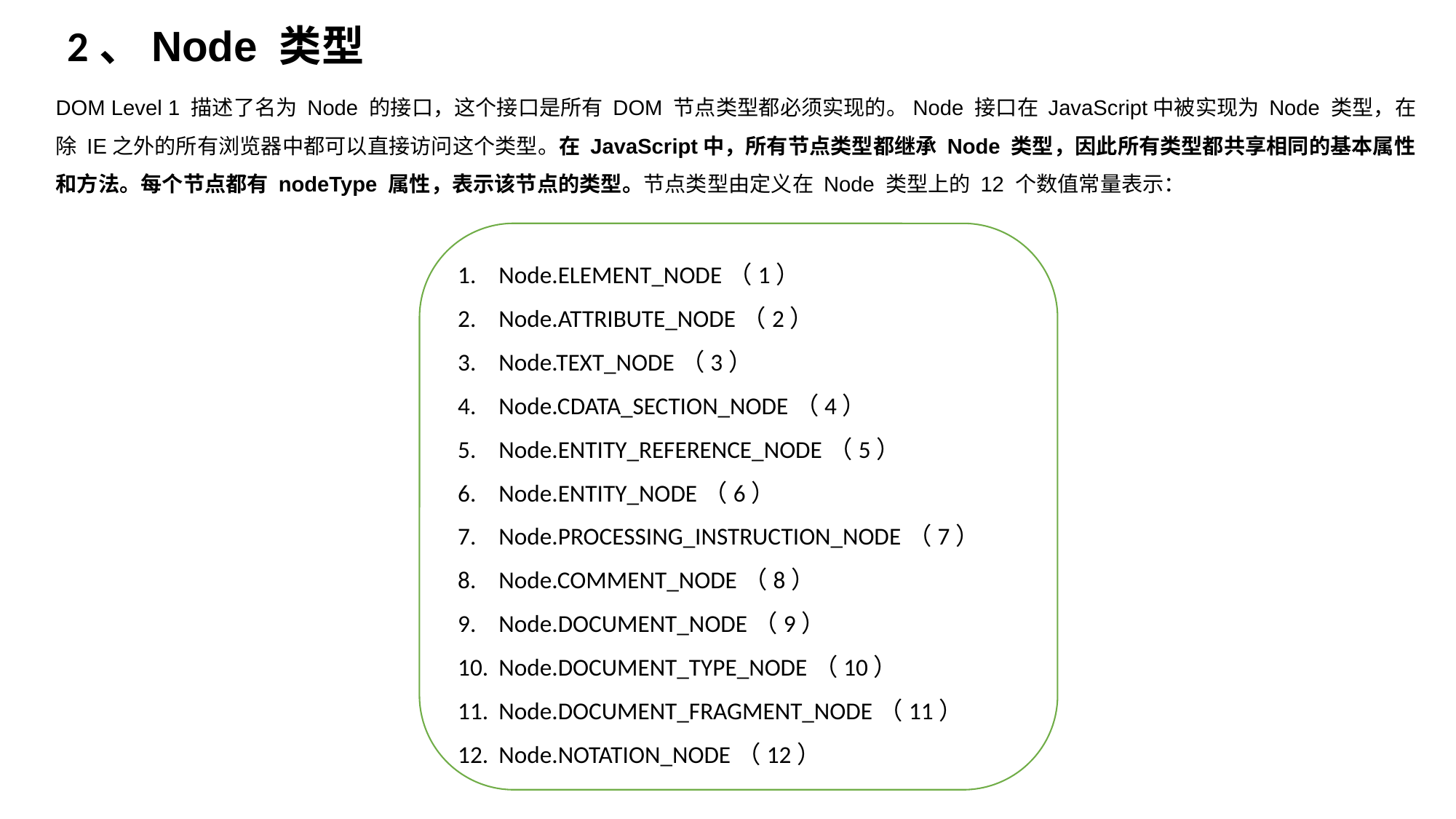

2、Node 类型
DOM Level 1 描述了名为 Node 的接口，这个接口是所有 DOM 节点类型都必须实现的。Node 接口在 JavaScript中被实现为 Node 类型，在除 IE之外的所有浏览器中都可以直接访问这个类型。在 JavaScript中，所有节点类型都继承 Node 类型，因此所有类型都共享相同的基本属性和方法。每个节点都有 nodeType 属性，表示该节点的类型。节点类型由定义在 Node 类型上的 12 个数值常量表示：
Node.ELEMENT_NODE（1）
Node.ATTRIBUTE_NODE（2）
Node.TEXT_NODE（3）
Node.CDATA_SECTION_NODE（4）
Node.ENTITY_REFERENCE_NODE（5）
Node.ENTITY_NODE（6）
Node.PROCESSING_INSTRUCTION_NODE（7）
Node.COMMENT_NODE（8）
Node.DOCUMENT_NODE（9）
Node.DOCUMENT_TYPE_NODE（10）
Node.DOCUMENT_FRAGMENT_NODE（11）
Node.NOTATION_NODE（12）